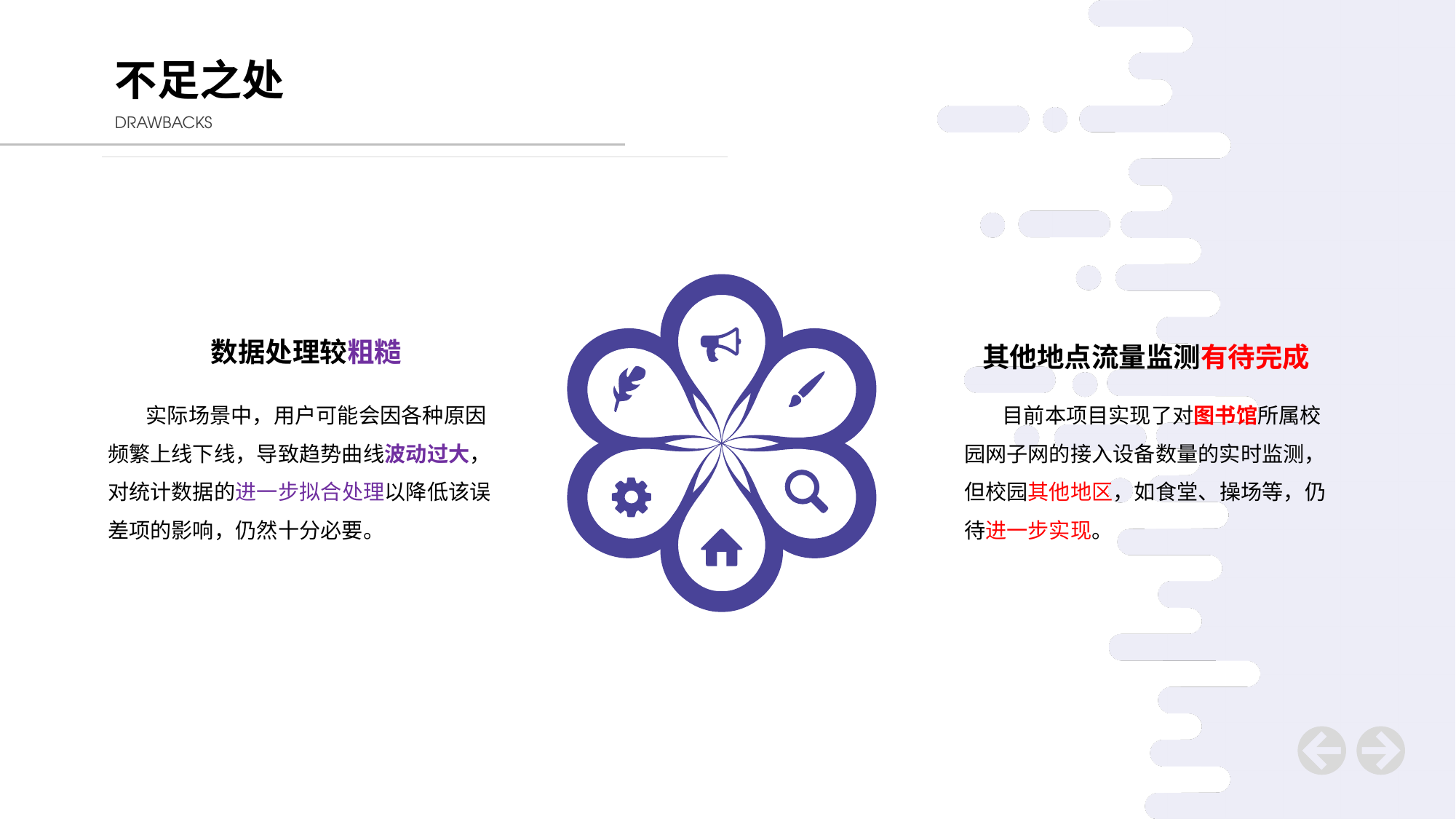

不足之处
DRAWBACKS

数据处理较粗糙
       实际场景中，用户可能会因各种原因频繁上线下线，导致趋势曲线波动过大，对统计数据的进一步拟合处理以降低该误差项的影响，仍然十分必要。
其他地点流量监测有待完成
       目前本项目实现了对图书馆所属校园网子网的接入设备数量的实时监测，但校园其他地区，如食堂、操场等，仍待进一步实现。